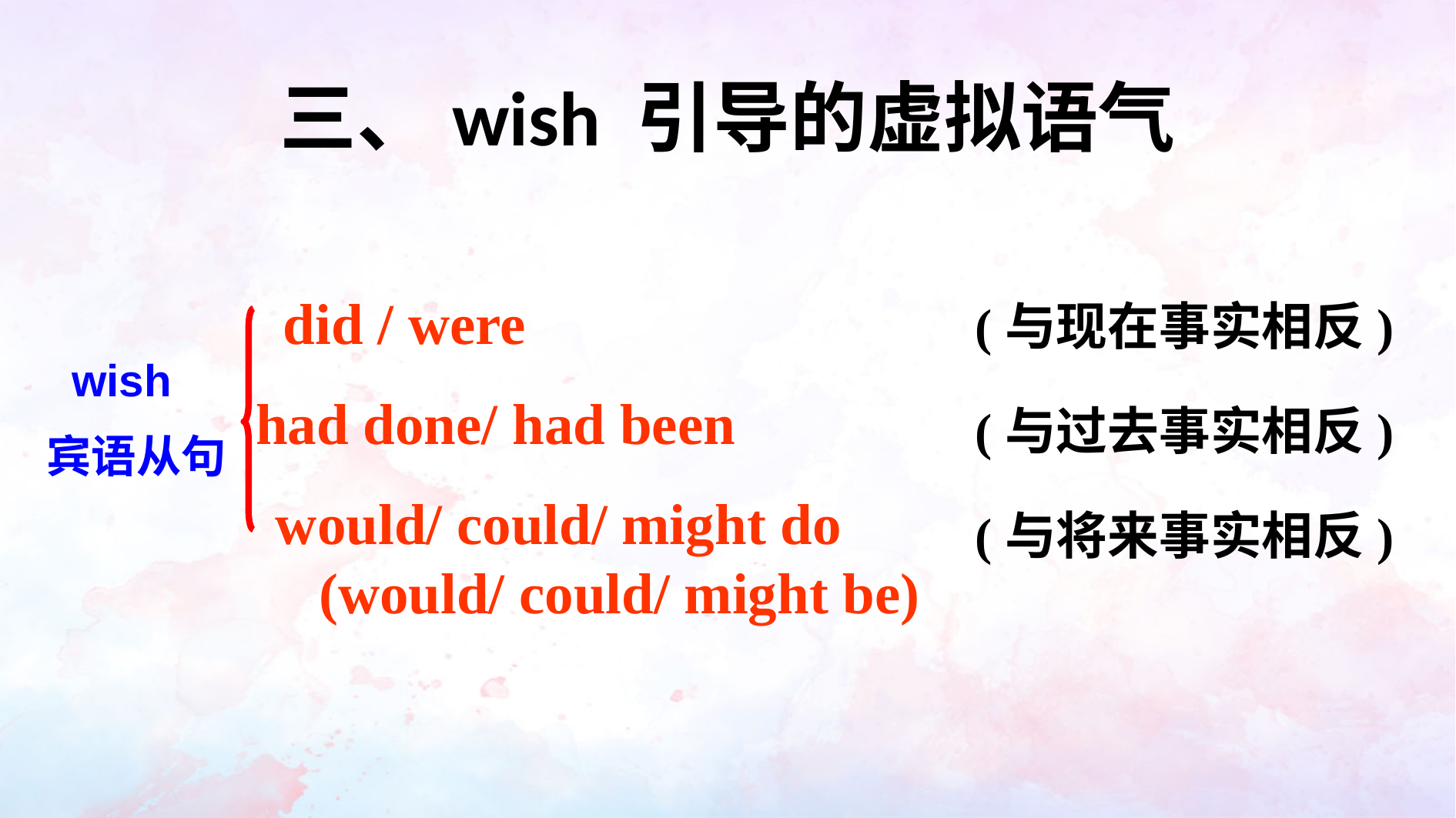

三、wish 引导的虚拟语气
(与现在事实相反)
(与过去事实相反)
(与将来事实相反)
did / were

  wish
宾语从句
had done/ had been
would/ could/ might do (would/ could/ might be)